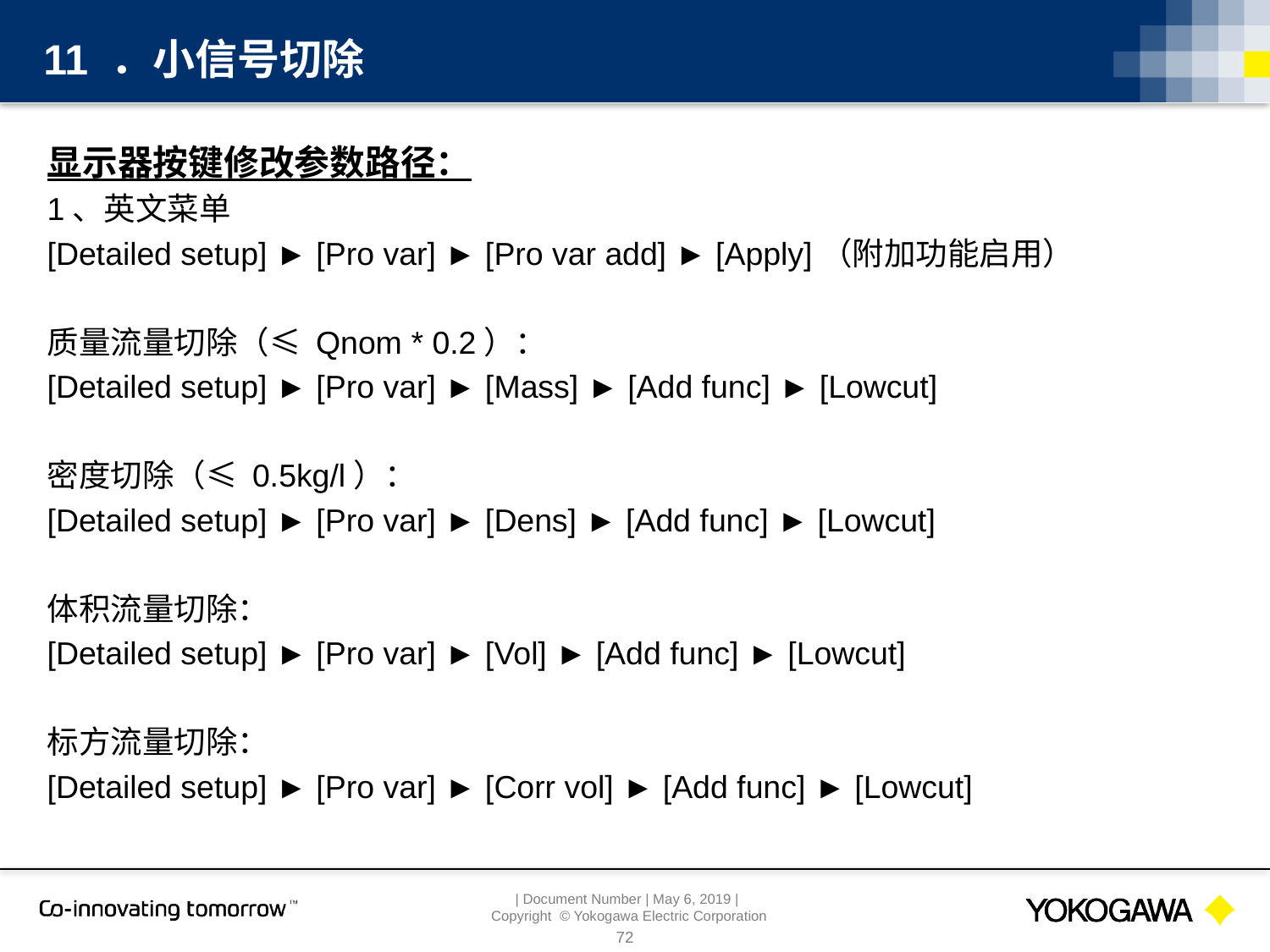

11 ．小信号切除

显示器按键修改参数路径：
1、英文菜单
[Detailed setup] ► [Pro var] ► [Pro var add] ► [Apply]（附加功能启用）

质量流量切除（≤ Qnom * 0.2）：
[Detailed setup] ► [Pro var] ► [Mass] ► [Add func] ► [Lowcut]

密度切除（≤ 0.5kg/l）：
[Detailed setup] ► [Pro var] ► [Dens] ► [Add func] ► [Lowcut]

体积流量切除：
[Detailed setup] ► [Pro var] ► [Vol] ► [Add func] ► [Lowcut]

标方流量切除：
[Detailed setup] ► [Pro var] ► [Corr vol] ► [Add func] ► [Lowcut]